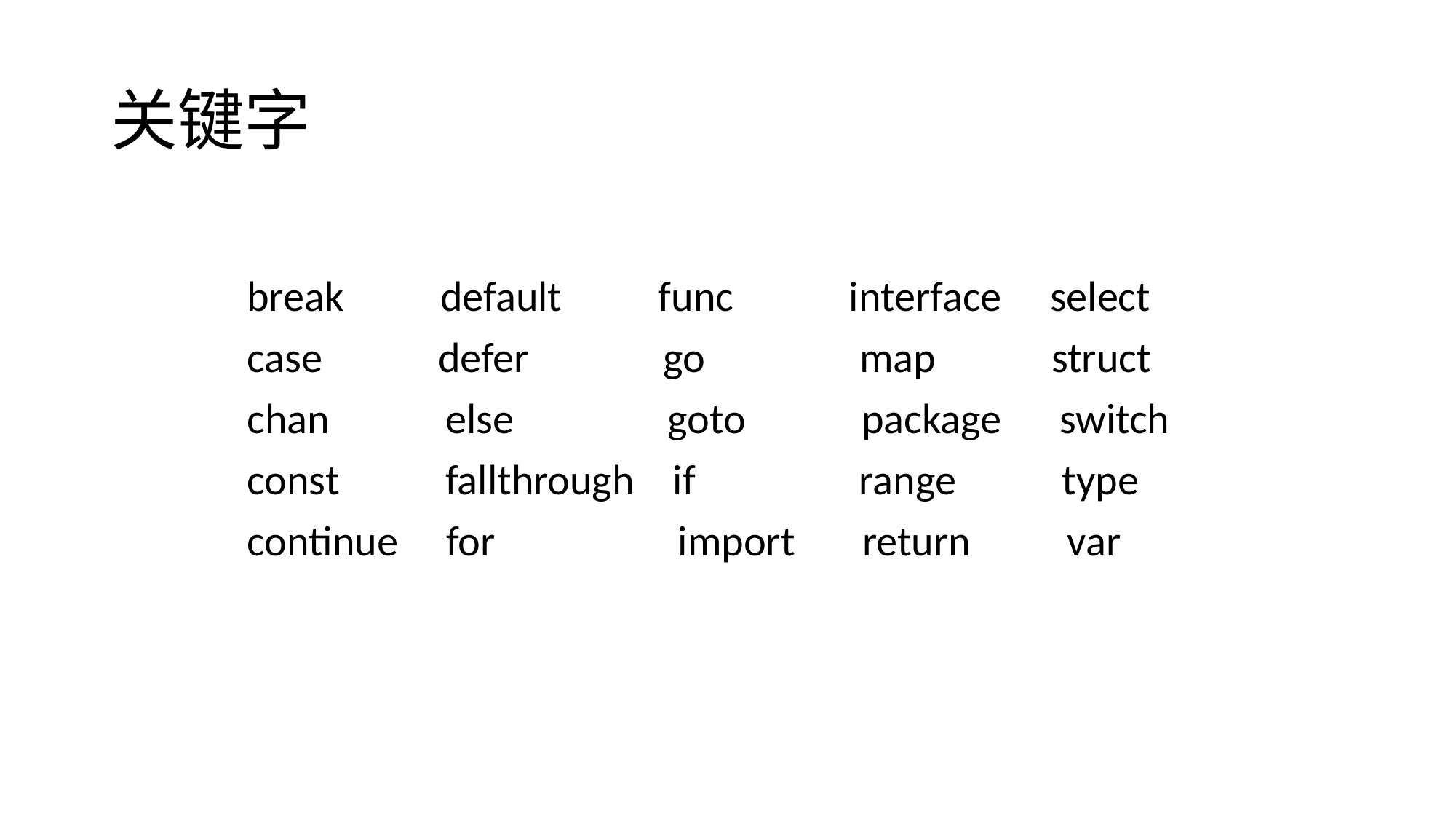

# 关键字
break          default          func            interface     select
case            defer              go                map            struct
chan            else                goto            package      switch
const           fallthrough    if                 range           type
continue     for                   import       return          var